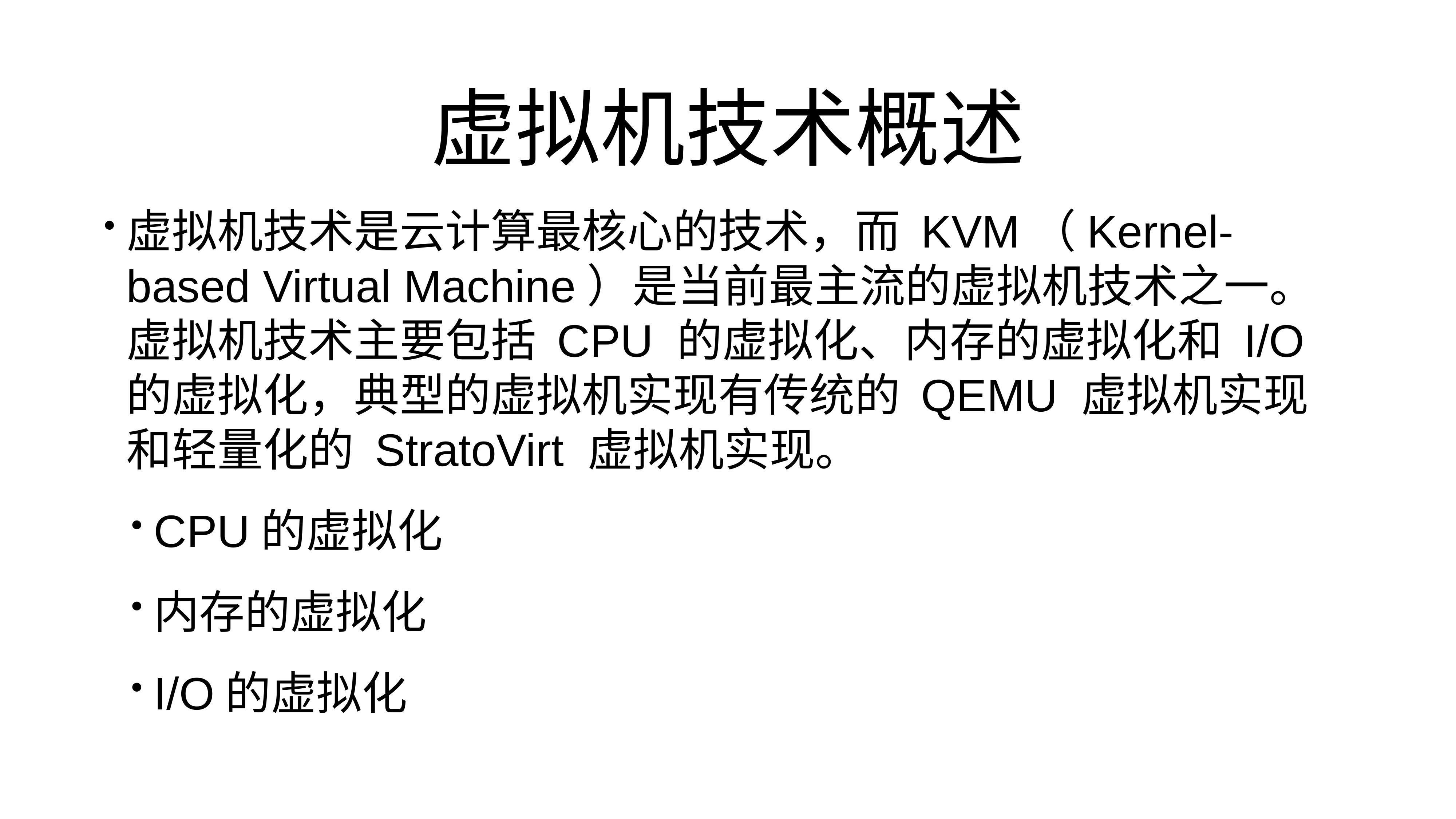

# 虚拟机技术概述
虚拟机技术是云计算最核心的技术，而 KVM（Kernel-based Virtual Machine）是当前最主流的虚拟机技术之一。虚拟机技术主要包括 CPU 的虚拟化、内存的虚拟化和 I/O 的虚拟化，典型的虚拟机实现有传统的 QEMU 虚拟机实现和轻量化的 StratoVirt 虚拟机实现。
CPU的虚拟化
内存的虚拟化
I/O的虚拟化